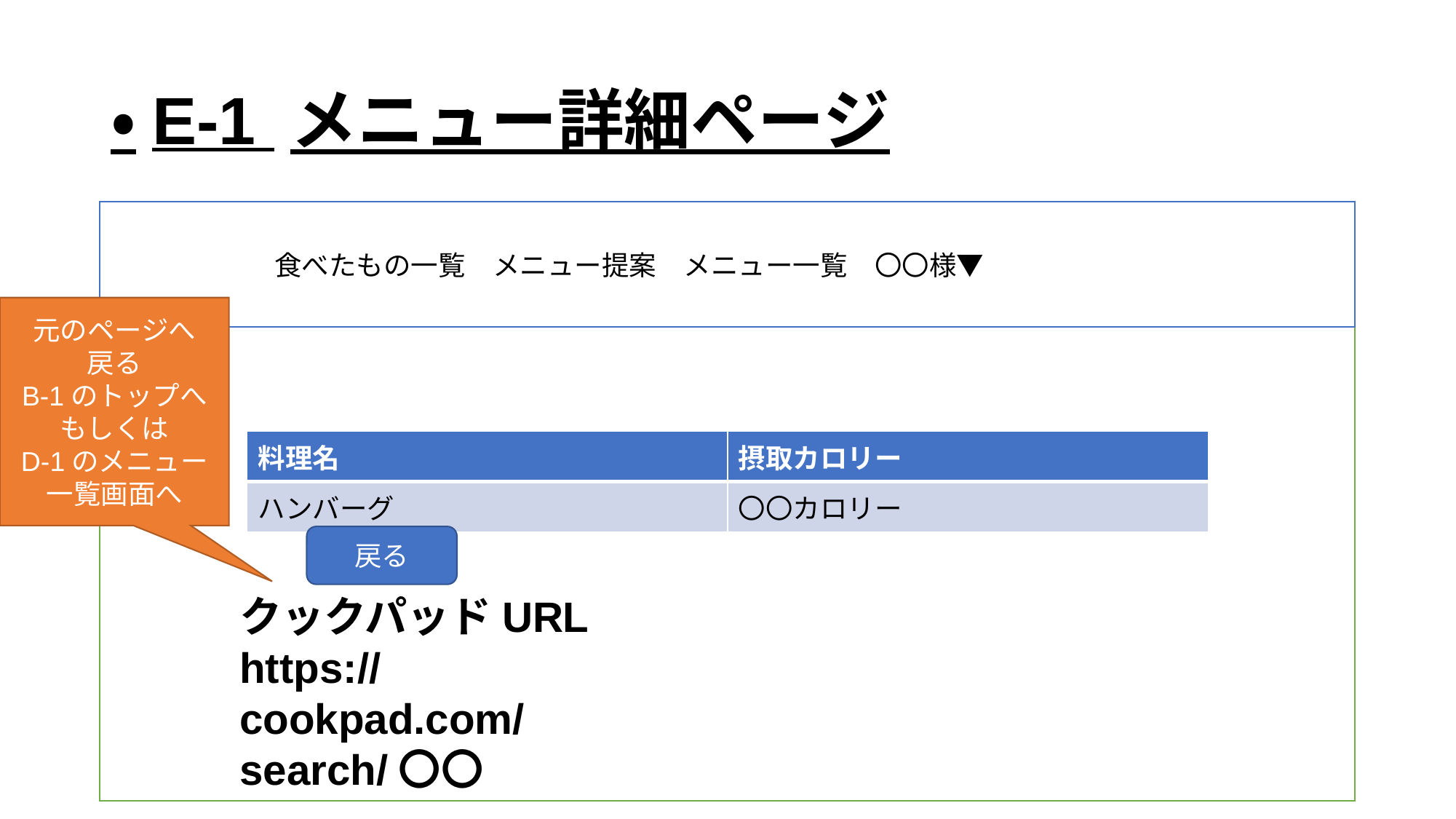

# ・E-1 メニュー詳細ページ

　　　　　　食べたもの一覧　メニュー提案　メニュー一覧　〇〇様▼
元のページへ
戻る
B-1のトップへ
もしくは
D-1のメニュー一覧画面へ
| 料理名 | 摂取カロリー |
| --- | --- |
| ハンバーグ | 〇〇カロリー |
戻る
クックパッドURL
https://cookpad.com/search/〇〇